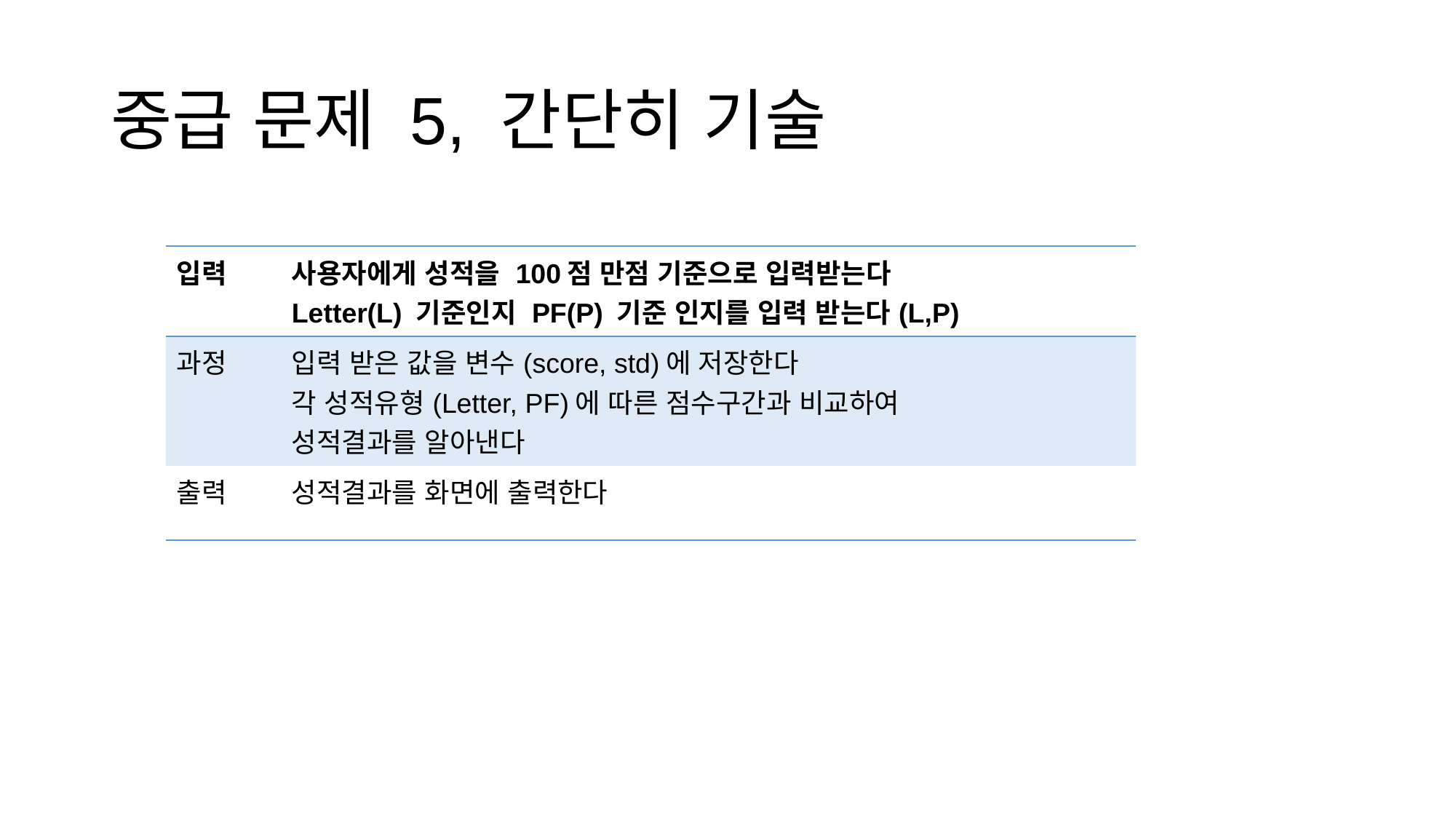

# 중급 문제 5, 간단히 기술

| 입력 | 사용자에게 성적을 100점 만점 기준으로 입력받는다 Letter(L) 기준인지 PF(P) 기준 인지를 입력 받는다(L,P) |
| --- | --- |
| 과정 | 입력 받은 값을 변수(score, std)에 저장한다 각 성적유형(Letter, PF)에 따른 점수구간과 비교하여 성적결과를 알아낸다 |
| 출력 | 성적결과를 화면에 출력한다 |